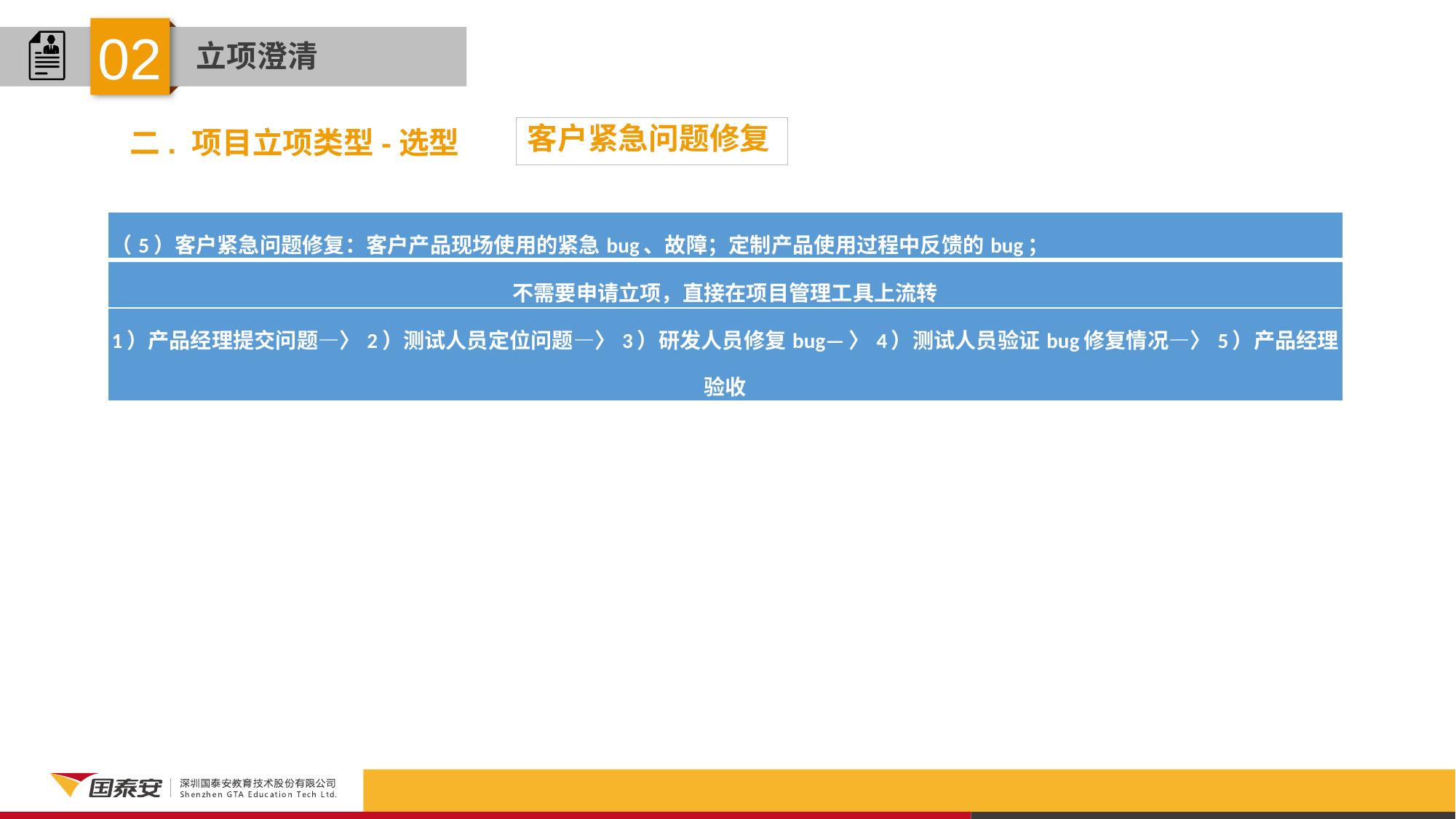

02

立项澄清

客户紧急问题修复
二. 项目立项类型-选型
| （5）客户紧急问题修复：客户产品现场使用的紧急bug、故障；定制产品使用过程中反馈的bug； |
| --- |
| 不需要申请立项，直接在项目管理工具上流转 |
| 1）产品经理提交问题—〉2）测试人员定位问题—〉3）研发人员修复bug—〉4）测试人员验证bug修复情况—〉5）产品经理验收 |